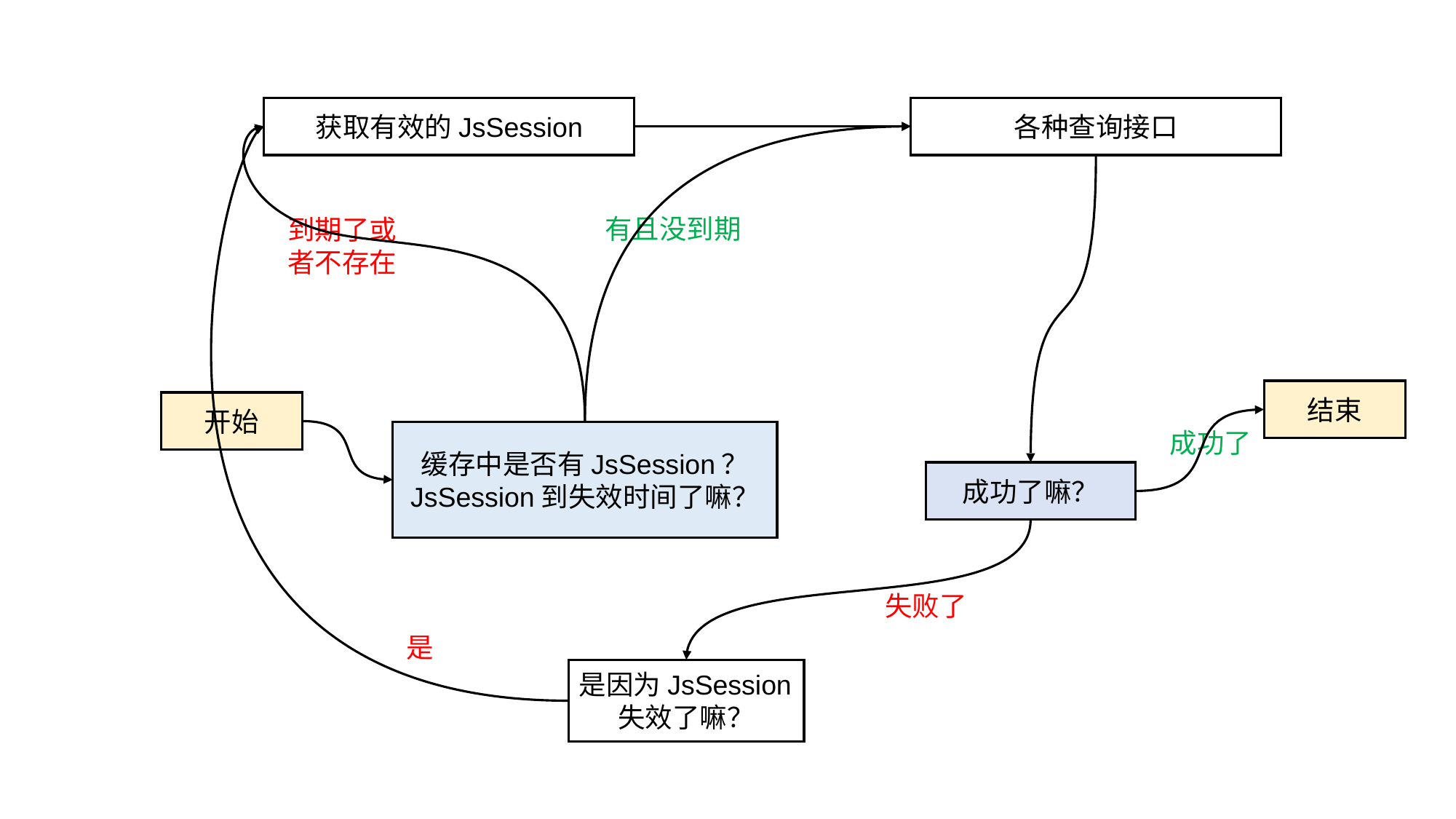

各种查询接口
获取有效的JsSession
有且没到期
到期了或
者不存在
结束
开始
成功了
缓存中是否有JsSession？
JsSession到失效时间了嘛？
成功了嘛？
失败了
是
是因为JsSession失效了嘛？